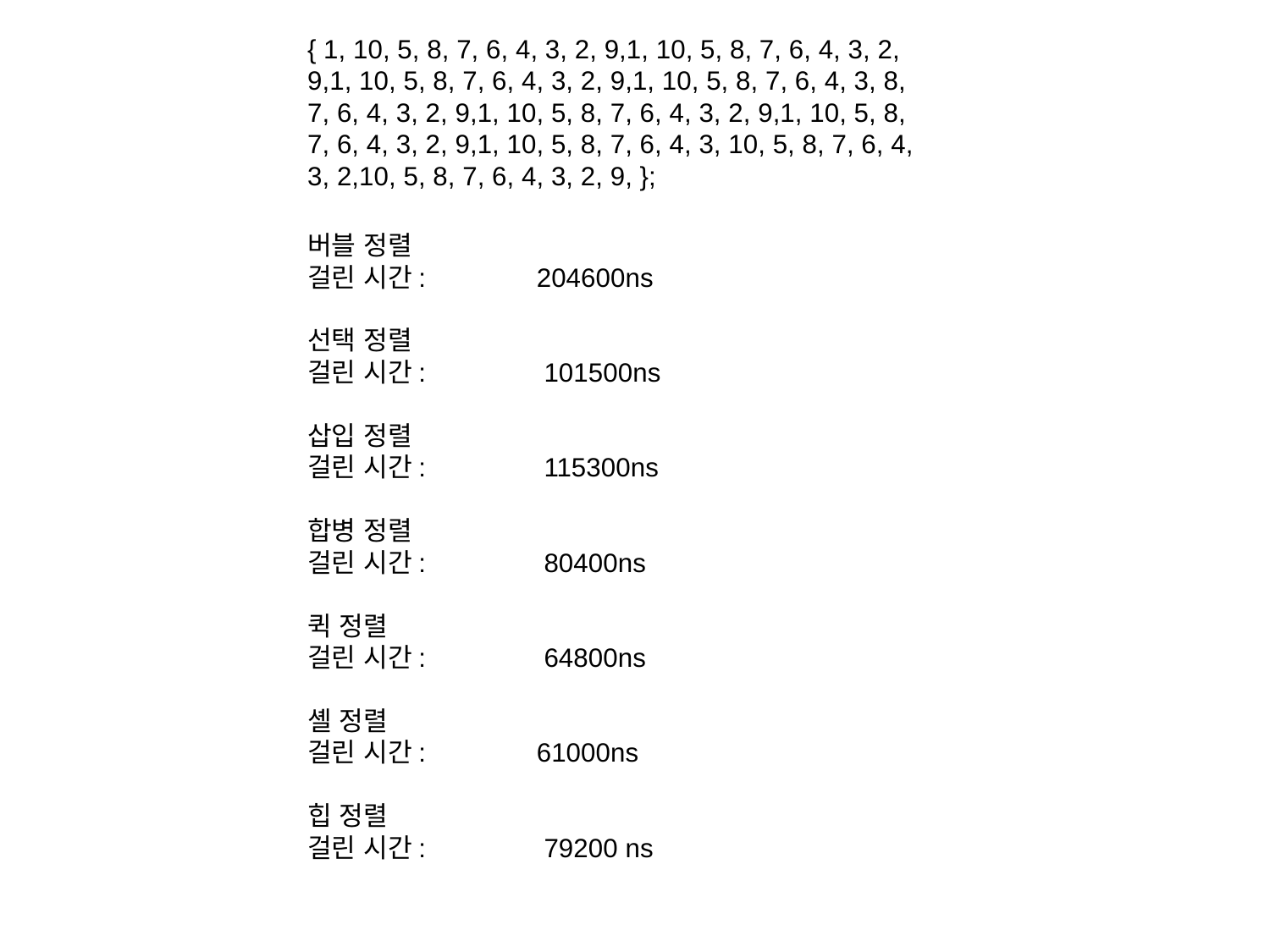

{ 1, 10, 5, 8, 7, 6, 4, 3, 2, 9,1, 10, 5, 8, 7, 6, 4, 3, 2, 9,1, 10, 5, 8, 7, 6, 4, 3, 2, 9,1, 10, 5, 8, 7, 6, 4, 3, 8, 7, 6, 4, 3, 2, 9,1, 10, 5, 8, 7, 6, 4, 3, 2, 9,1, 10, 5, 8, 7, 6, 4, 3, 2, 9,1, 10, 5, 8, 7, 6, 4, 3, 10, 5, 8, 7, 6, 4, 3, 2,10, 5, 8, 7, 6, 4, 3, 2, 9, };

버블 정렬
걸린 시간:               204600ns

선택 정렬
걸린 시간:                101500ns

삽입 정렬
걸린 시간:                115300ns

합병 정렬
걸린 시간:                80400ns

퀵 정렬
걸린 시간:                64800ns

셸 정렬
걸린 시간:               61000ns

힙 정렬
걸린 시간:                79200 ns